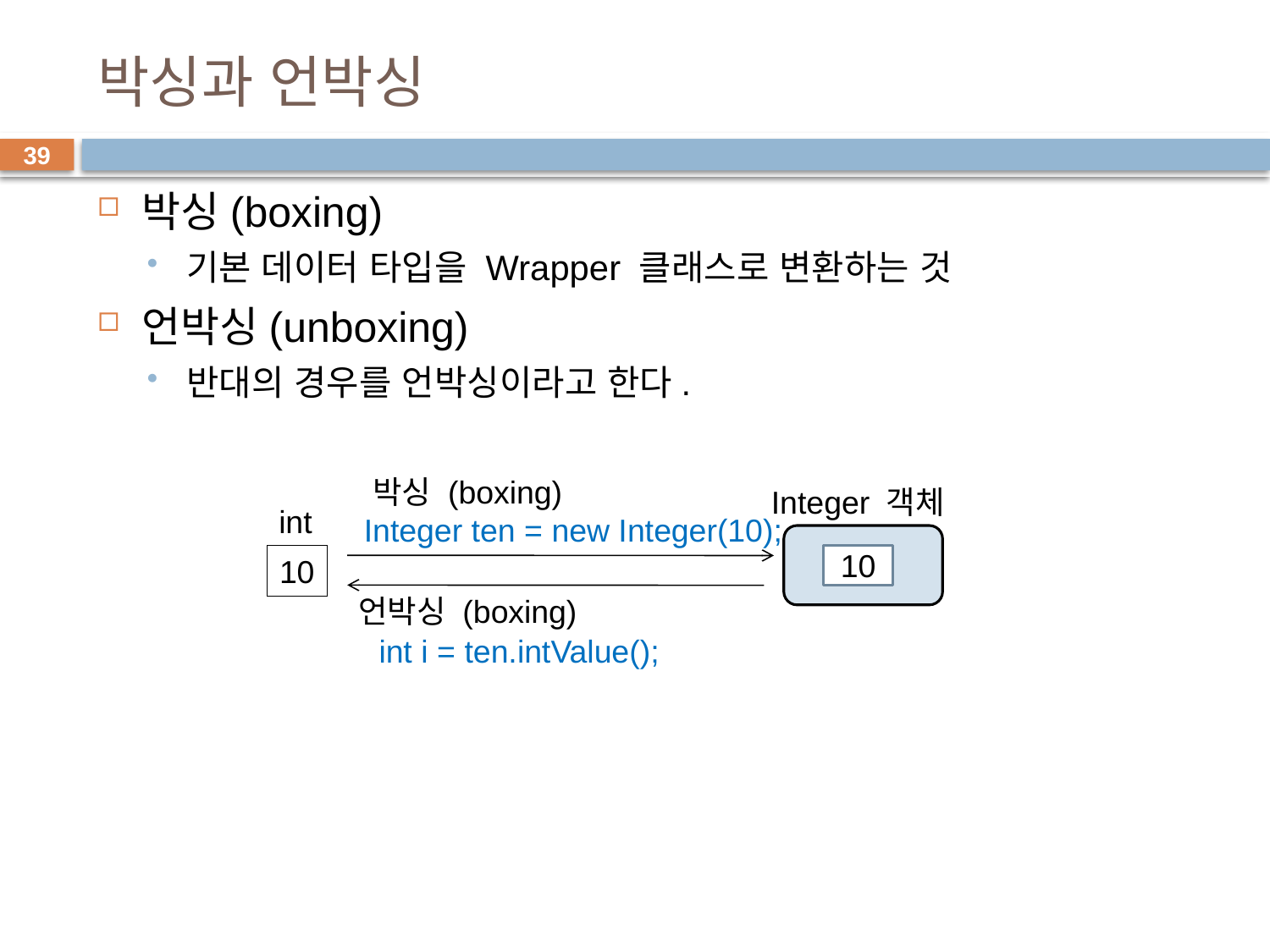

# 박싱과 언박싱
39
박싱(boxing)
기본 데이터 타입을 Wrapper 클래스로 변환하는 것
언박싱(unboxing)
반대의 경우를 언박싱이라고 한다.

박싱 (boxing)
Integer 객체
int
10
Integer ten = new Integer(10);

10
언박싱 (boxing)
int i = ten.intValue();